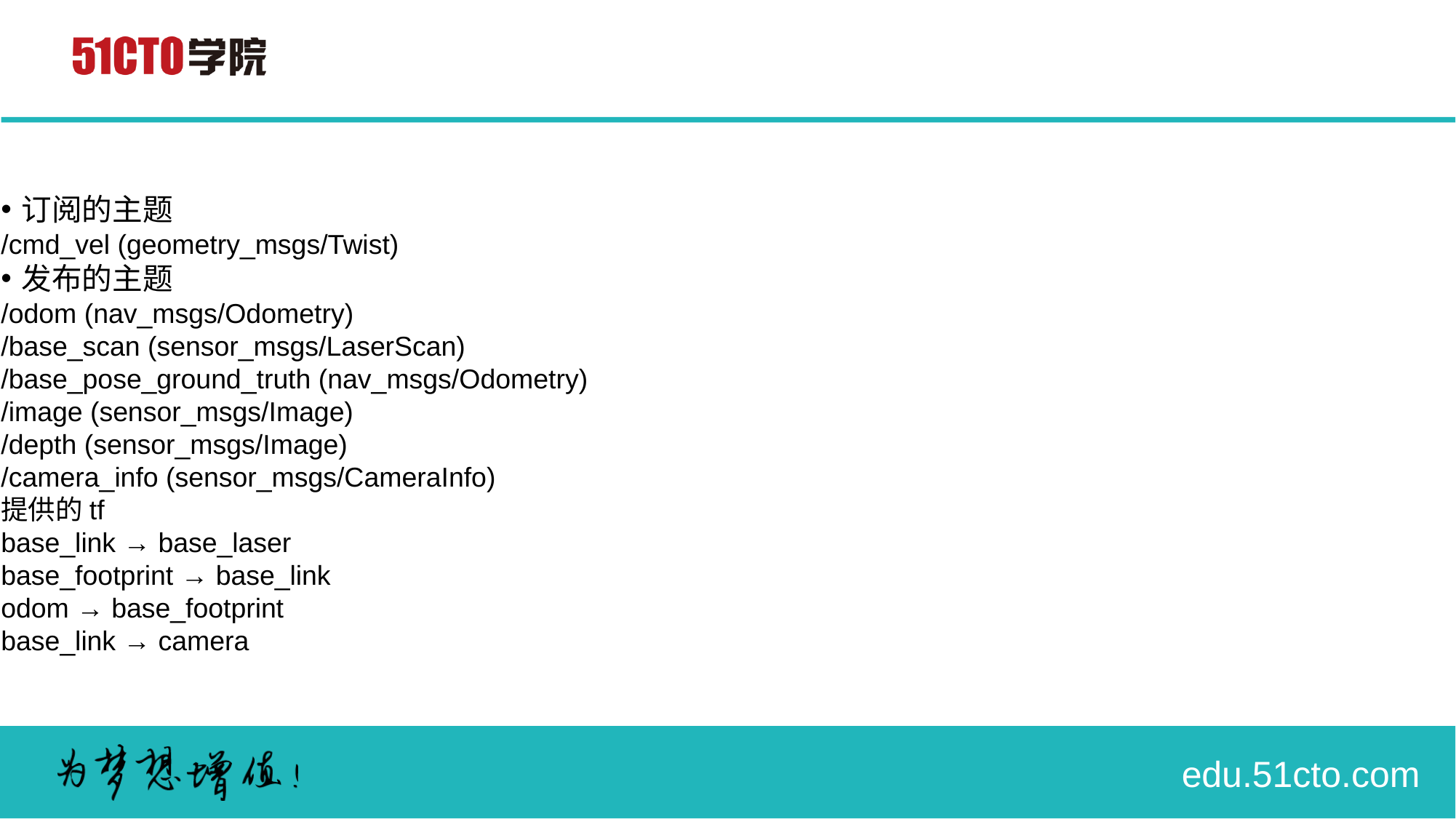

# 订阅的主题
/cmd_vel (geometry_msgs/Twist)
发布的主题
/odom (nav_msgs/Odometry)
/base_scan (sensor_msgs/LaserScan)
/base_pose_ground_truth (nav_msgs/Odometry)
/image (sensor_msgs/Image)
/depth (sensor_msgs/Image)
/camera_info (sensor_msgs/CameraInfo)
提供的tf
base_link → base_laser
base_footprint → base_link
odom → base_footprint
base_link → camera